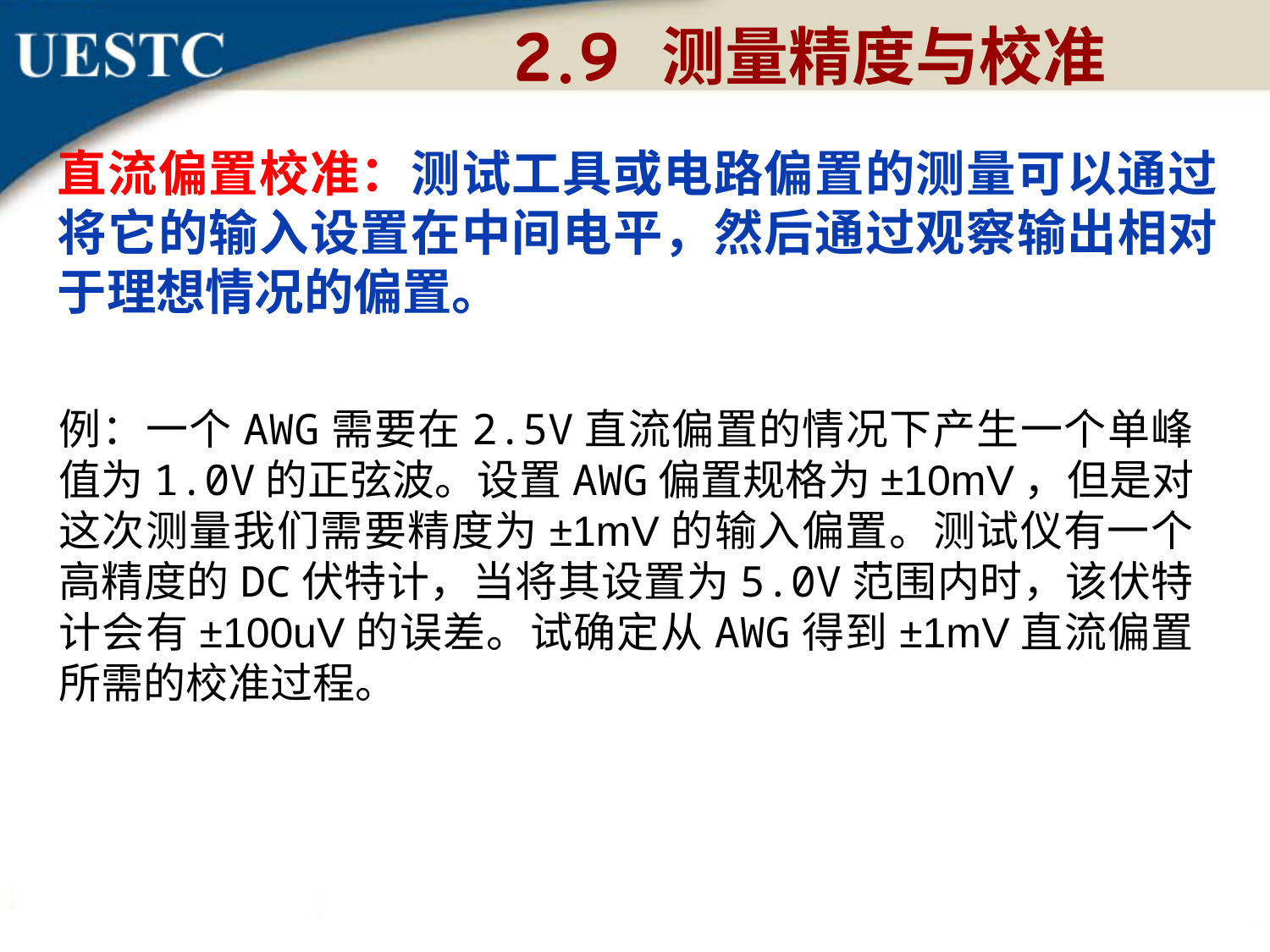

2.9 测量精度与校准
直流偏置校准：测试工具或电路偏置的测量可以通过将它的输入设置在中间电平，然后通过观察输出相对于理想情况的偏置。
例：一个AWG需要在2.5V直流偏置的情况下产生一个单峰值为1.0V的正弦波。设置AWG偏置规格为±10mV，但是对这次测量我们需要精度为±1mV的输入偏置。测试仪有一个高精度的DC伏特计，当将其设置为5.0V范围内时，该伏特计会有±100uV的误差。试确定从AWG得到±1mV直流偏置所需的校准过程。